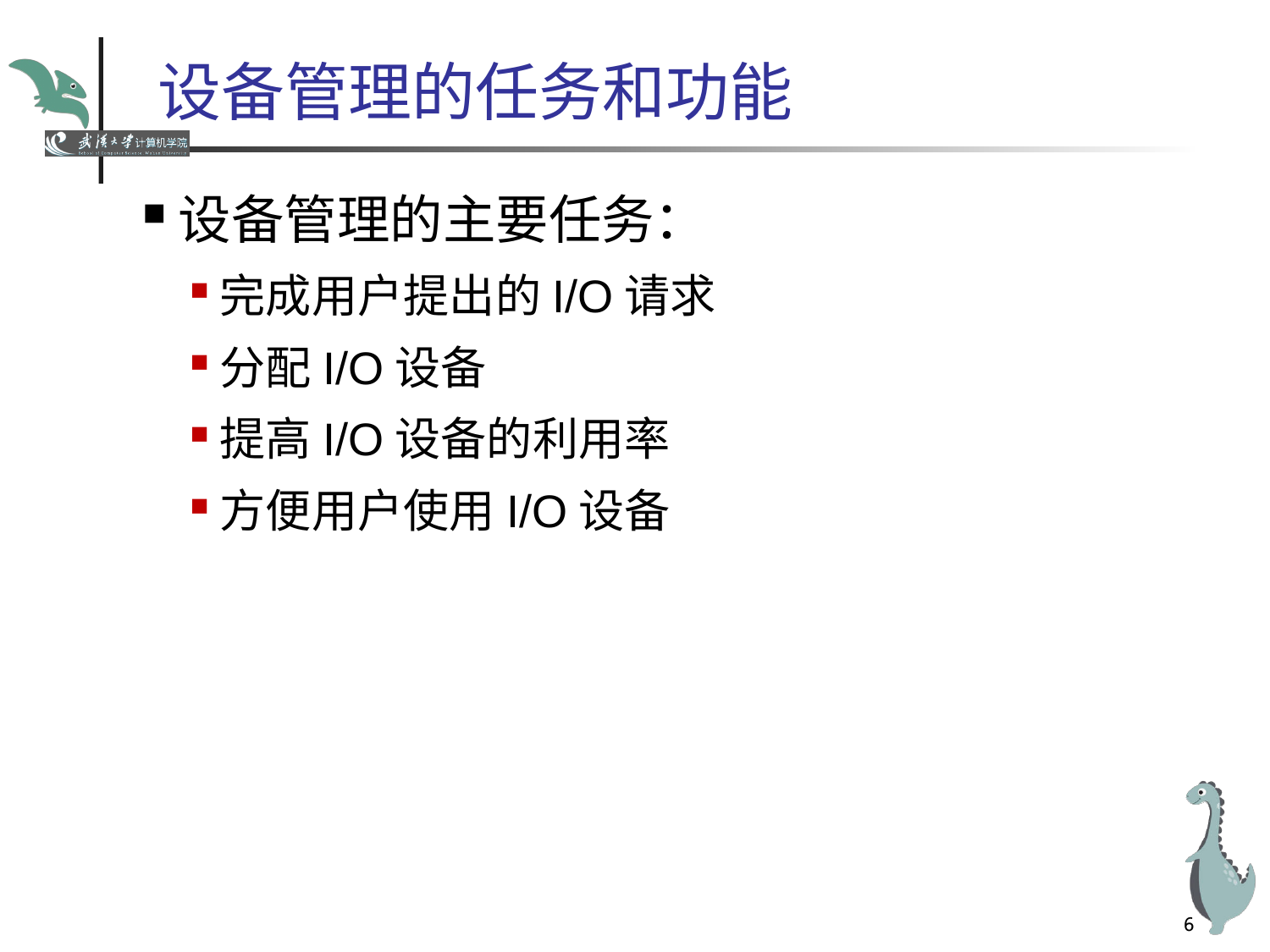

# 设备管理的任务和功能
设备管理的主要任务：
完成用户提出的I/O请求
分配I/O设备
提高I/O设备的利用率
方便用户使用I/O设备
6